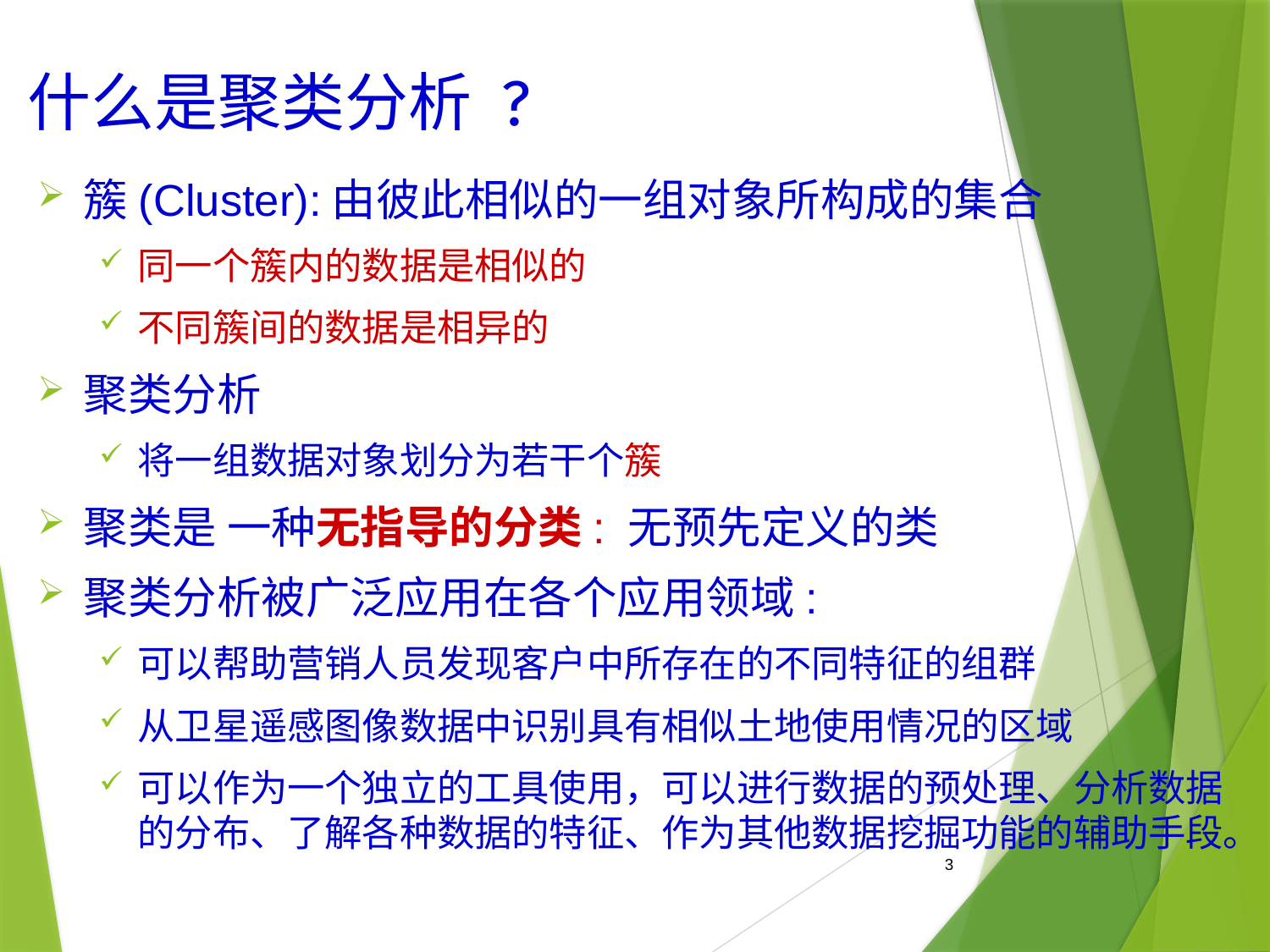

# 什么是聚类分析 ?
簇(Cluster):由彼此相似的一组对象所构成的集合
同一个簇内的数据是相似的
不同簇间的数据是相异的
聚类分析
将一组数据对象划分为若干个簇
聚类是 一种无指导的分类: 无预先定义的类
聚类分析被广泛应用在各个应用领域:
可以帮助营销人员发现客户中所存在的不同特征的组群
从卫星遥感图像数据中识别具有相似土地使用情况的区域
可以作为一个独立的工具使用，可以进行数据的预处理、分析数据的分布、了解各种数据的特征、作为其他数据挖掘功能的辅助手段。
3